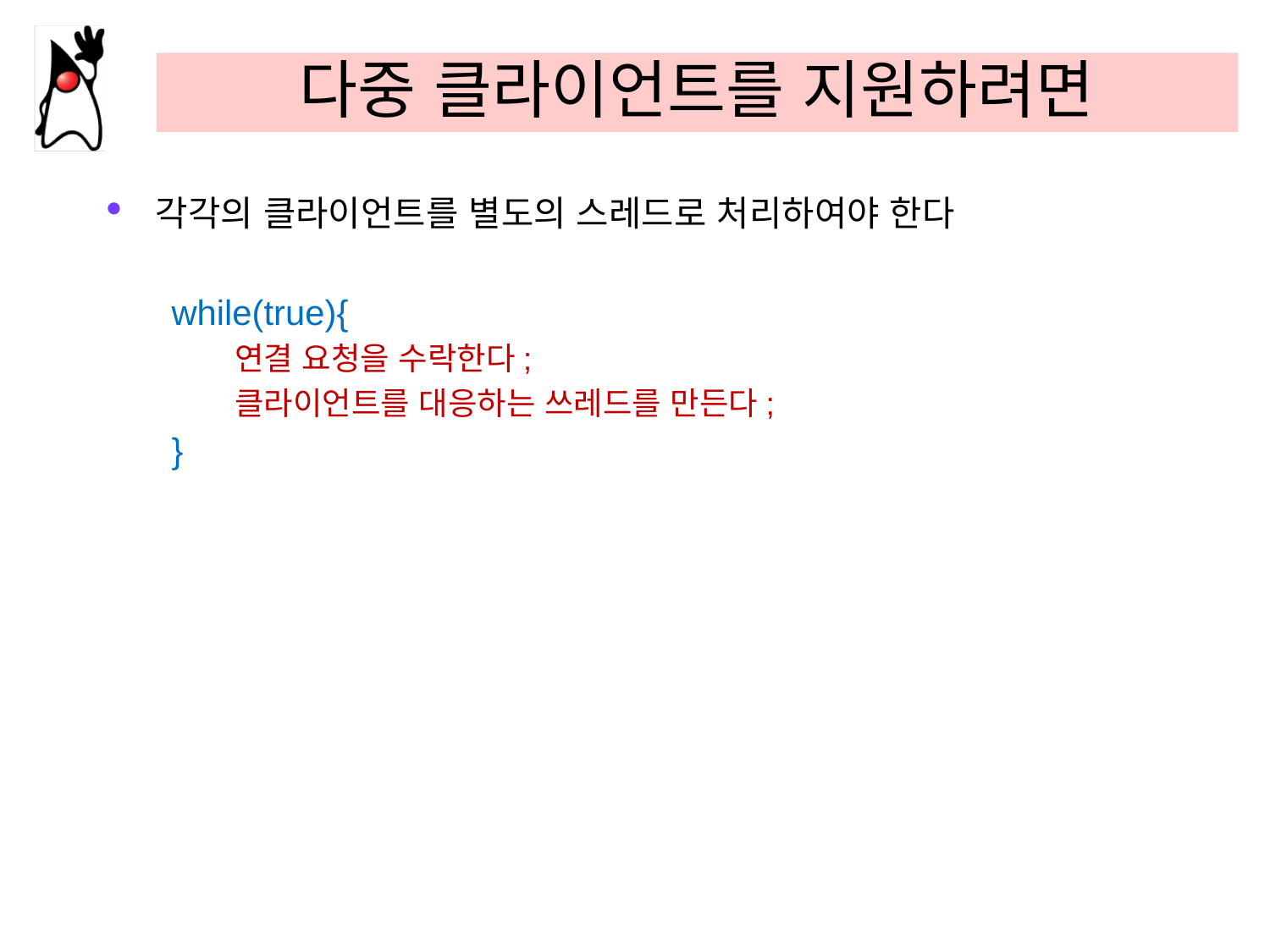

# 다중 클라이언트를 지원하려면
각각의 클라이언트를 별도의 스레드로 처리하여야 한다

while(true){
연결 요청을 수락한다;
클라이언트를 대응하는 쓰레드를 만든다;
}